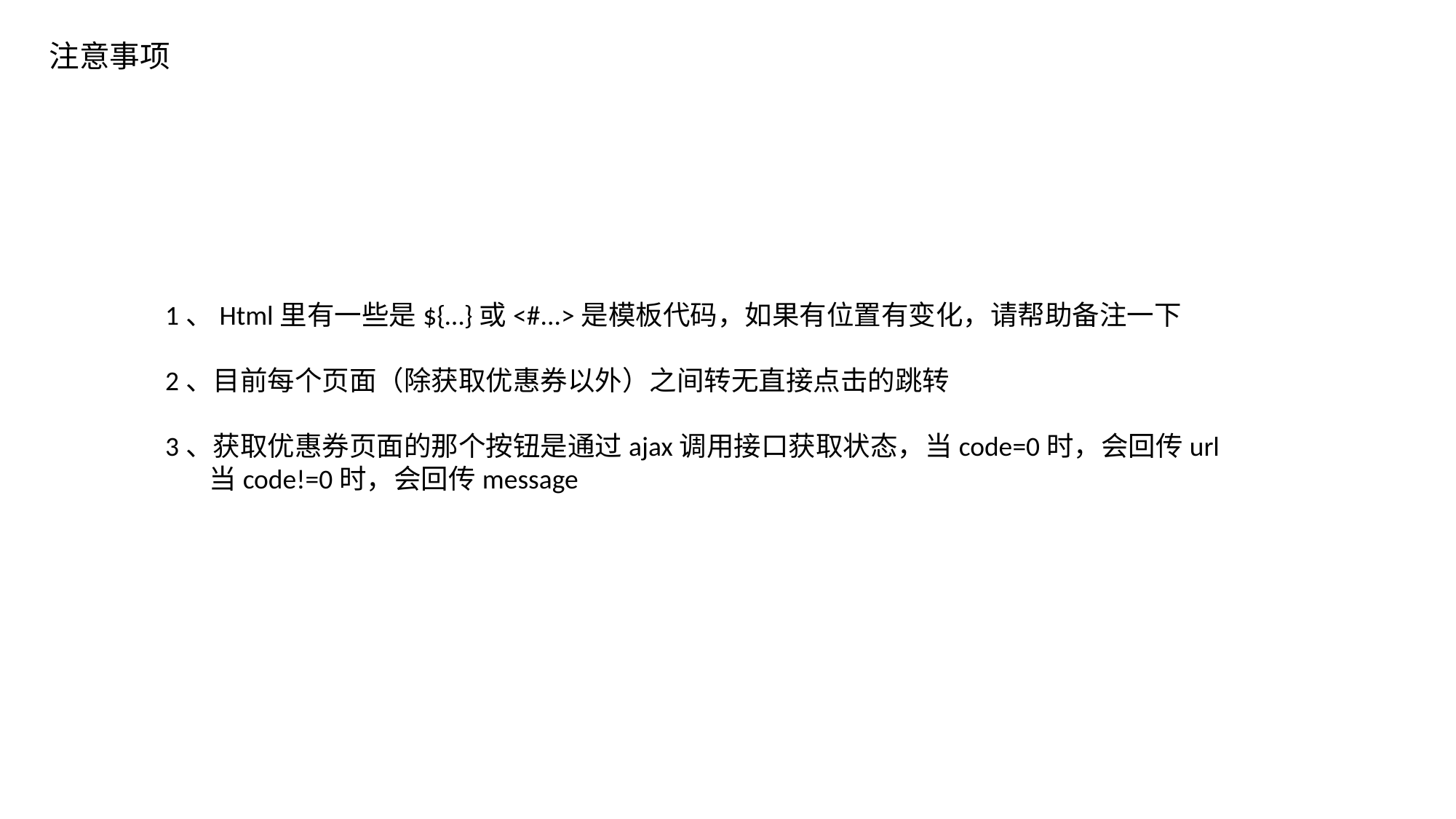

注意事项
1、Html里有一些是${…}或<#...>是模板代码，如果有位置有变化，请帮助备注一下

2、目前每个页面（除获取优惠券以外）之间转无直接点击的跳转

3、获取优惠券页面的那个按钮是通过ajax调用接口获取状态，当code=0时，会回传url
      当code!=0时，会回传message